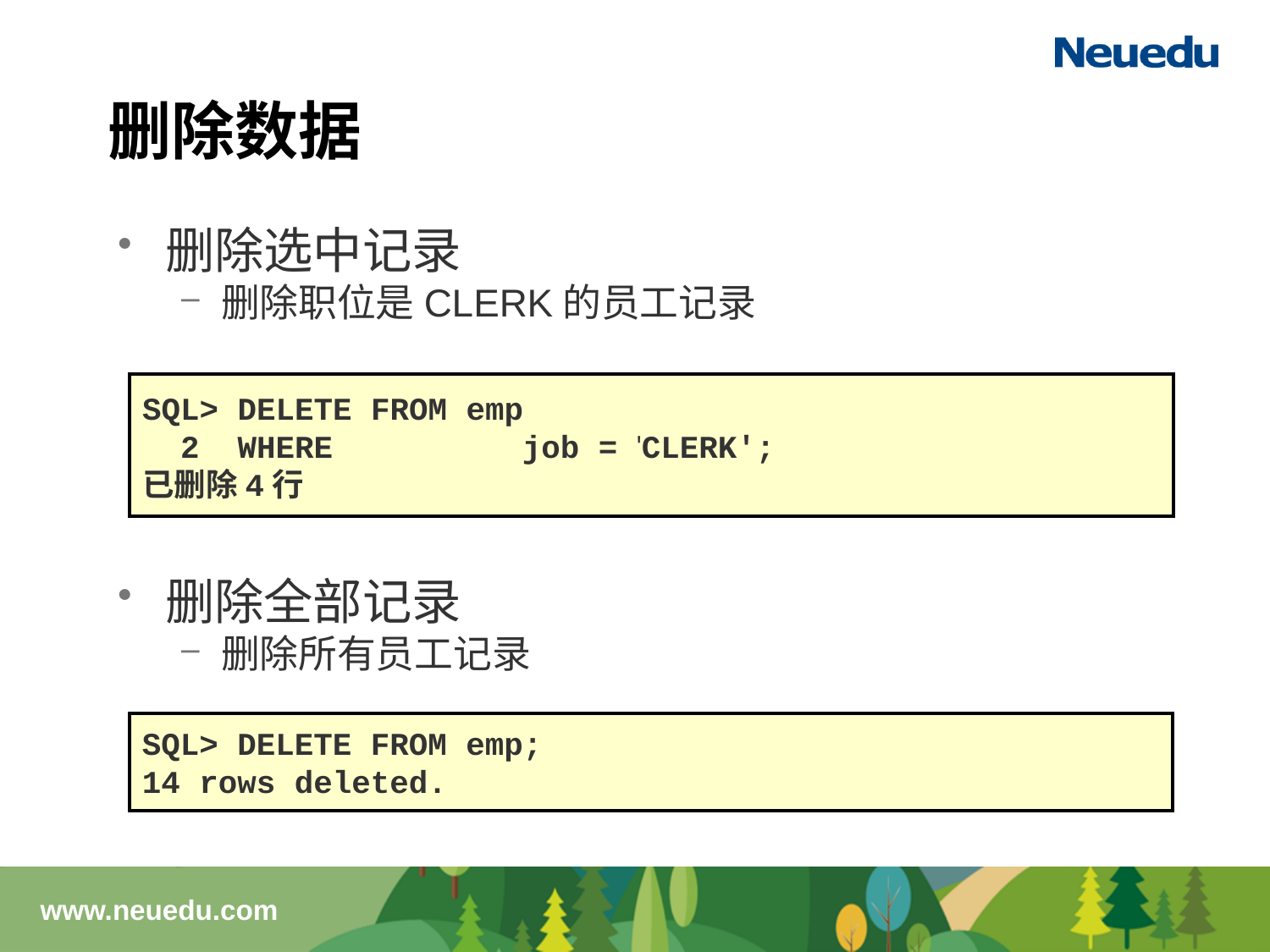

# 删除数据
删除选中记录
删除职位是CLERK的员工记录

删除全部记录
删除所有员工记录
SQL> DELETE FROM emp
  2  WHERE 		job = 'CLERK';
已删除4行
SQL> DELETE FROM emp;
14 rows deleted.